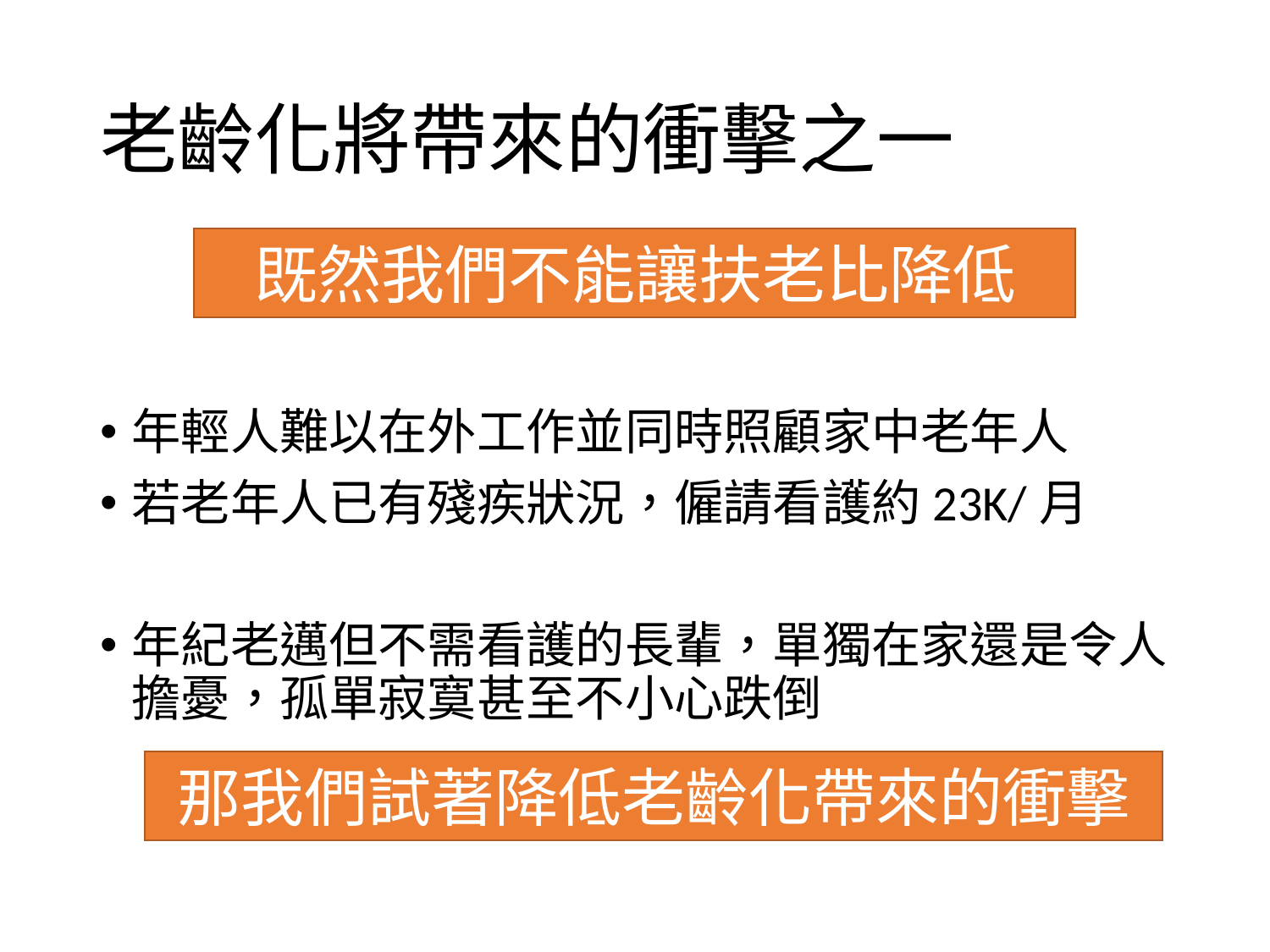

# 老齡化將帶來的衝擊之一
既然我們不能讓扶老比降低

年輕人難以在外工作並同時照顧家中老年人
若老年人已有殘疾狀況，僱請看護約23K/月

年紀老邁但不需看護的長輩，單獨在家還是令人擔憂，孤單寂寞甚至不小心跌倒
那我們試著降低老齡化帶來的衝擊